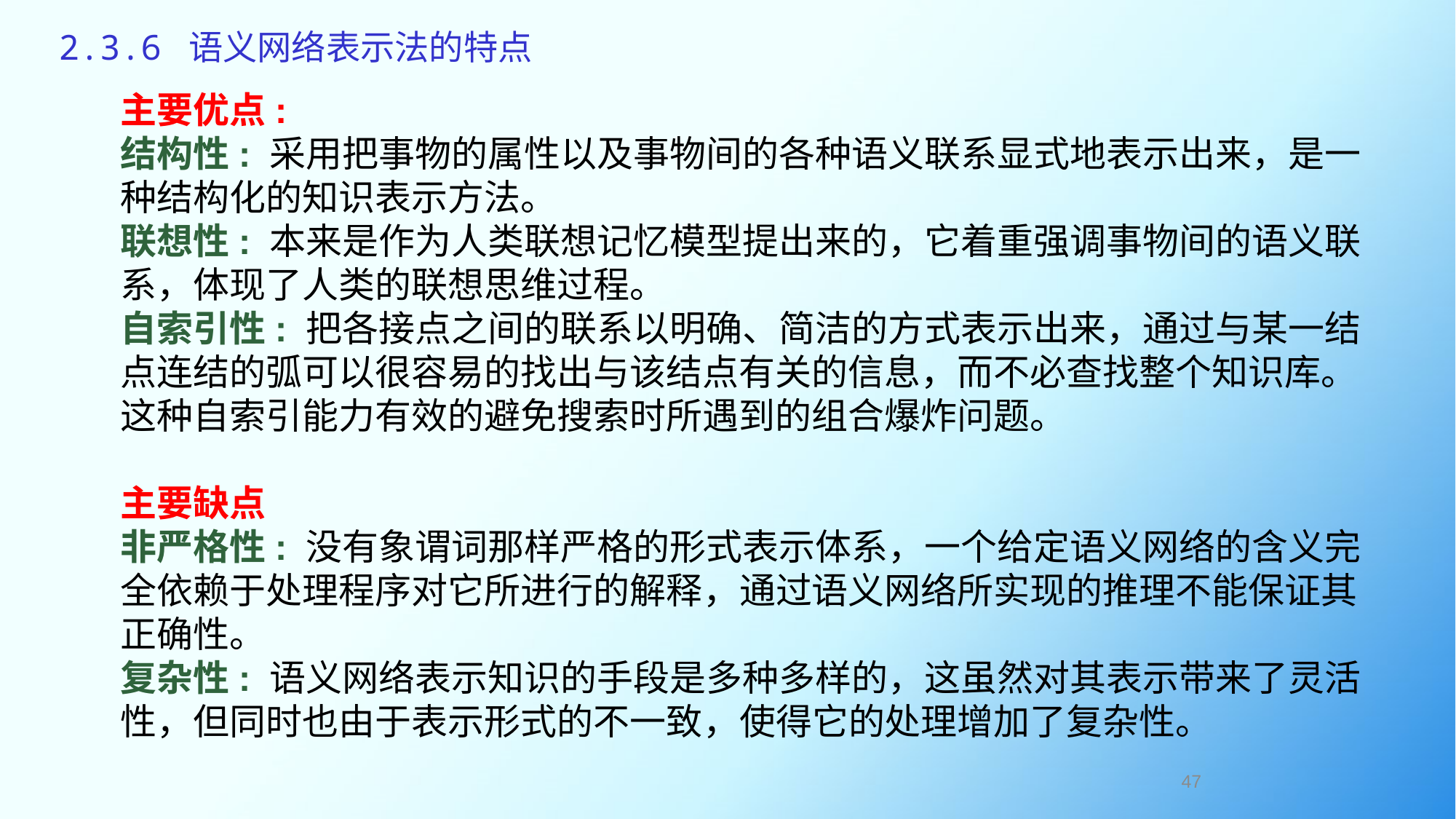

# 2.3.6 语义网络表示法的特点
主要优点:
结构性: 采用把事物的属性以及事物间的各种语义联系显式地表示出来，是一种结构化的知识表示方法。
联想性: 本来是作为人类联想记忆模型提出来的，它着重强调事物间的语义联系，体现了人类的联想思维过程。
自索引性: 把各接点之间的联系以明确、简洁的方式表示出来，通过与某一结点连结的弧可以很容易的找出与该结点有关的信息，而不必查找整个知识库。这种自索引能力有效的避免搜索时所遇到的组合爆炸问题。

主要缺点
非严格性: 没有象谓词那样严格的形式表示体系，一个给定语义网络的含义完全依赖于处理程序对它所进行的解释，通过语义网络所实现的推理不能保证其正确性。
复杂性: 语义网络表示知识的手段是多种多样的，这虽然对其表示带来了灵活性，但同时也由于表示形式的不一致，使得它的处理增加了复杂性。
47